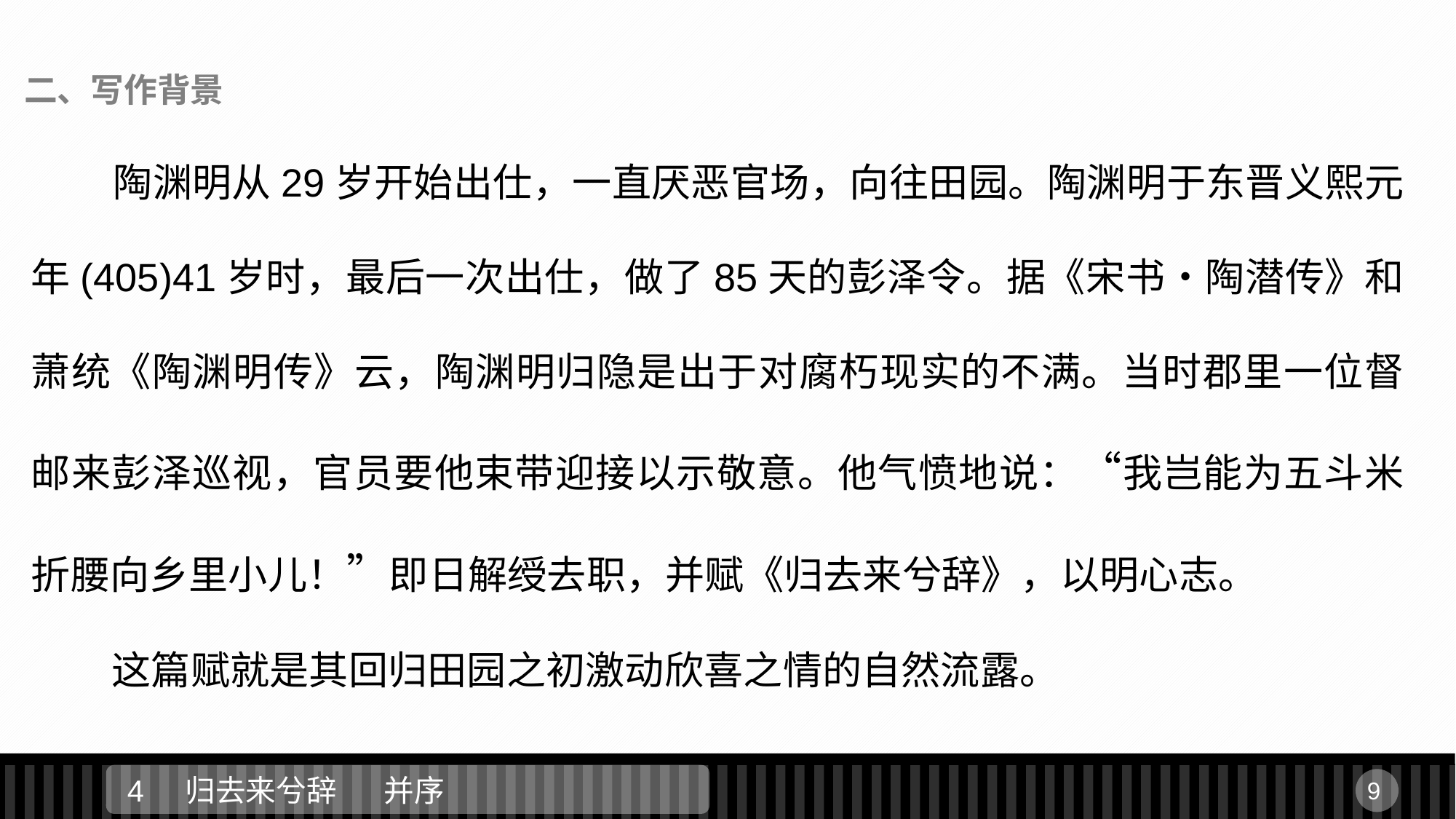

二、写作背景
        陶渊明从29岁开始出仕，一直厌恶官场，向往田园。陶渊明于东晋义熙元年(405)41岁时，最后一次出仕，做了85天的彭泽令。据《宋书•陶潜传》和萧统《陶渊明传》云，陶渊明归隐是出于对腐朽现实的不满。当时郡里一位督邮来彭泽巡视，官员要他束带迎接以示敬意。他气愤地说：“我岂能为五斗米折腰向乡里小儿！”即日解绶去职，并赋《归去来兮辞》，以明心志。
        这篇赋就是其回归田园之初激动欣喜之情的自然流露。